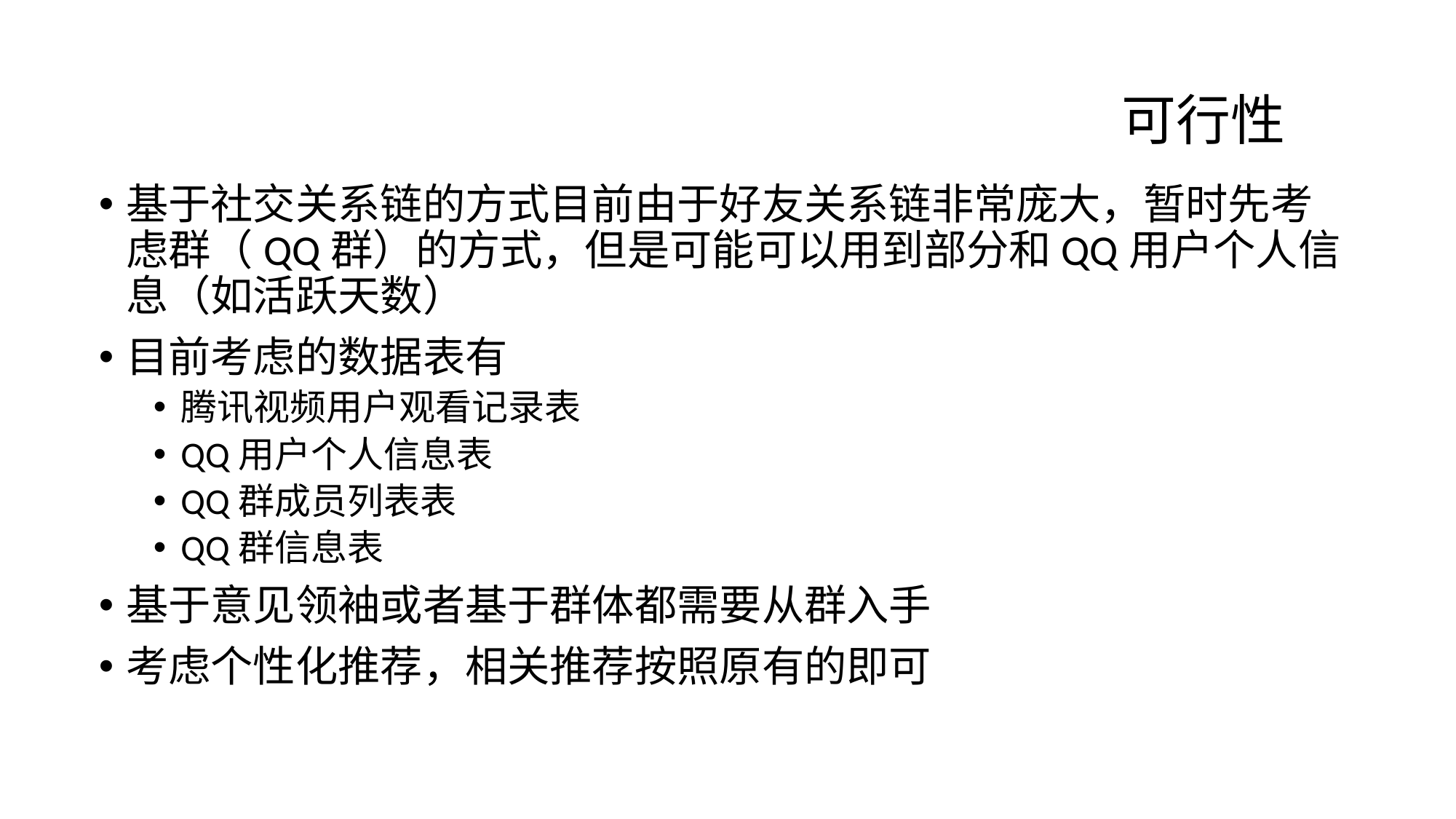

# 可行性
基于社交关系链的方式目前由于好友关系链非常庞大，暂时先考虑群（QQ群）的方式，但是可能可以用到部分和QQ用户个人信息（如活跃天数）
目前考虑的数据表有
腾讯视频用户观看记录表
QQ用户个人信息表
QQ群成员列表表
QQ群信息表
基于意见领袖或者基于群体都需要从群入手
考虑个性化推荐，相关推荐按照原有的即可